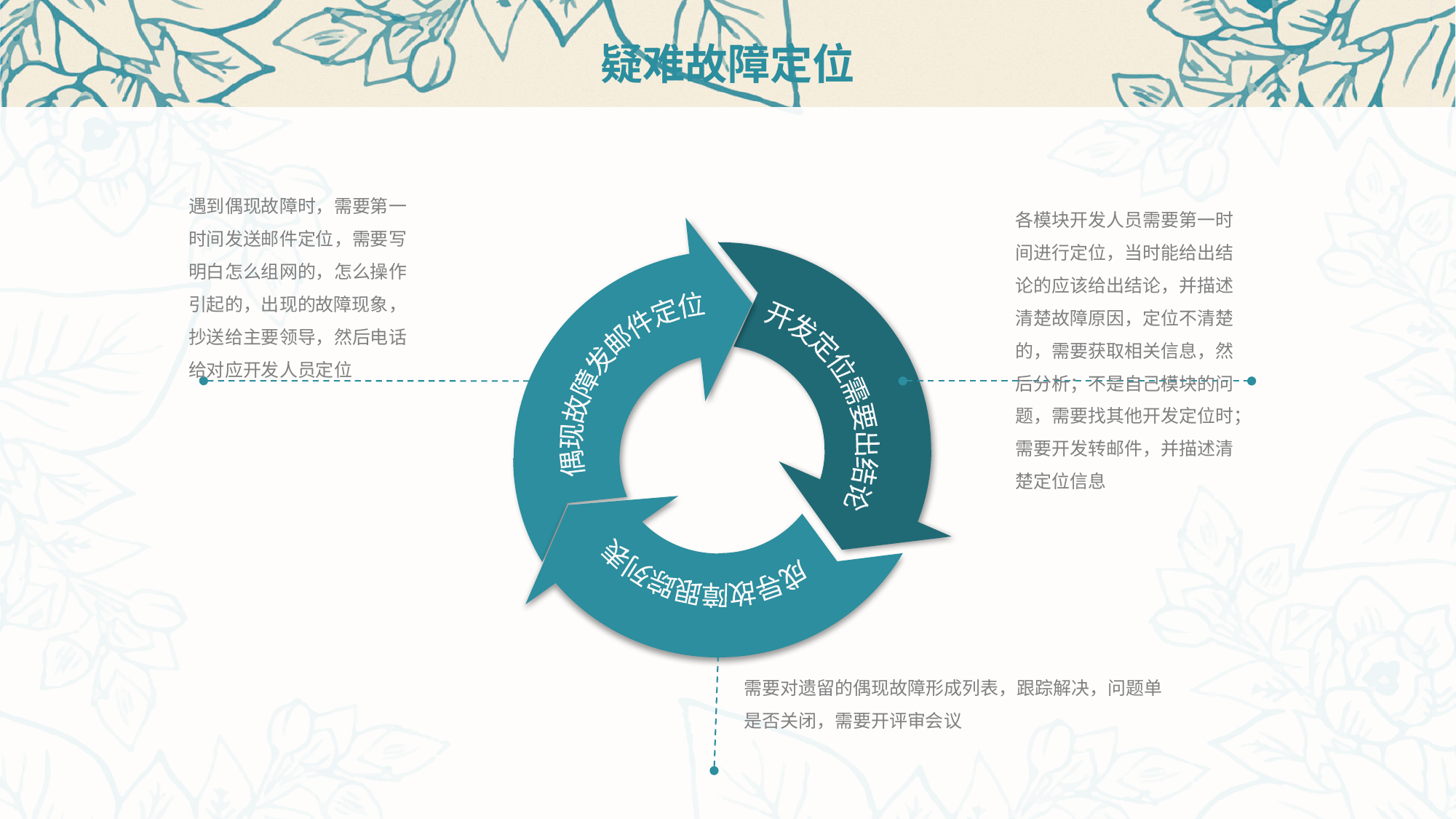

# 疑难故障定位
遇到偶现故障时，需要第一时间发送邮件定位，需要写明白怎么组网的，怎么操作引起的，出现的故障现象，抄送给主要领导，然后电话给对应开发人员定位
各模块开发人员需要第一时间进行定位，当时能给出结论的应该给出结论，并描述清楚故障原因，定位不清楚的，需要获取相关信息，然后分析；不是自己模块的问题，需要找其他开发定位时；需要开发转邮件，并描述清楚定位信息

开发定位需要出结论
偶现故障发邮件定位
成导故障跟踪列表

需要对遗留的偶现故障形成列表，跟踪解决，问题单是否关闭，需要开评审会议